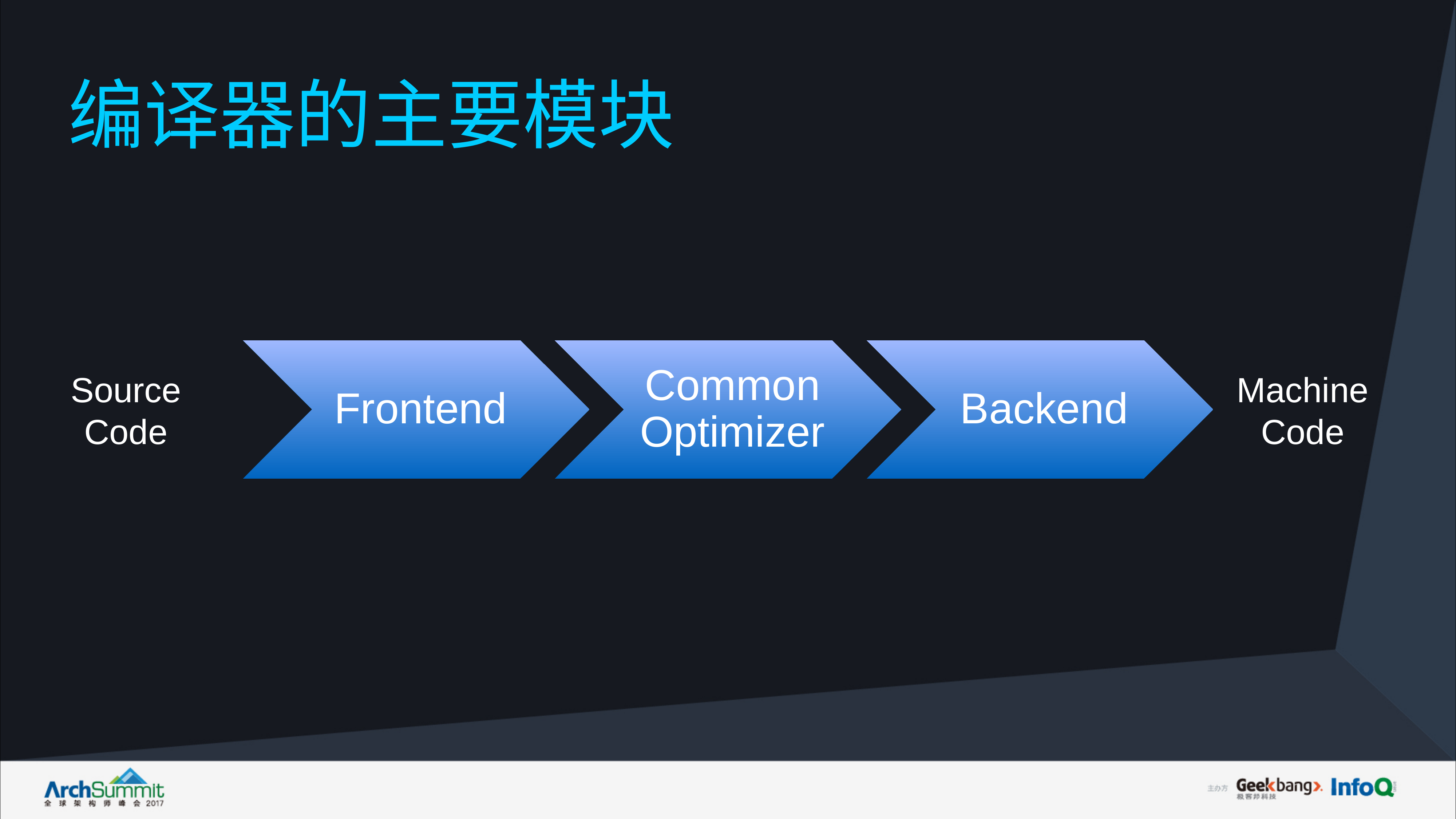

# 编译器的主要模块
Frontend
Common Optimizer
Backend
Source
Code
Machine
Code